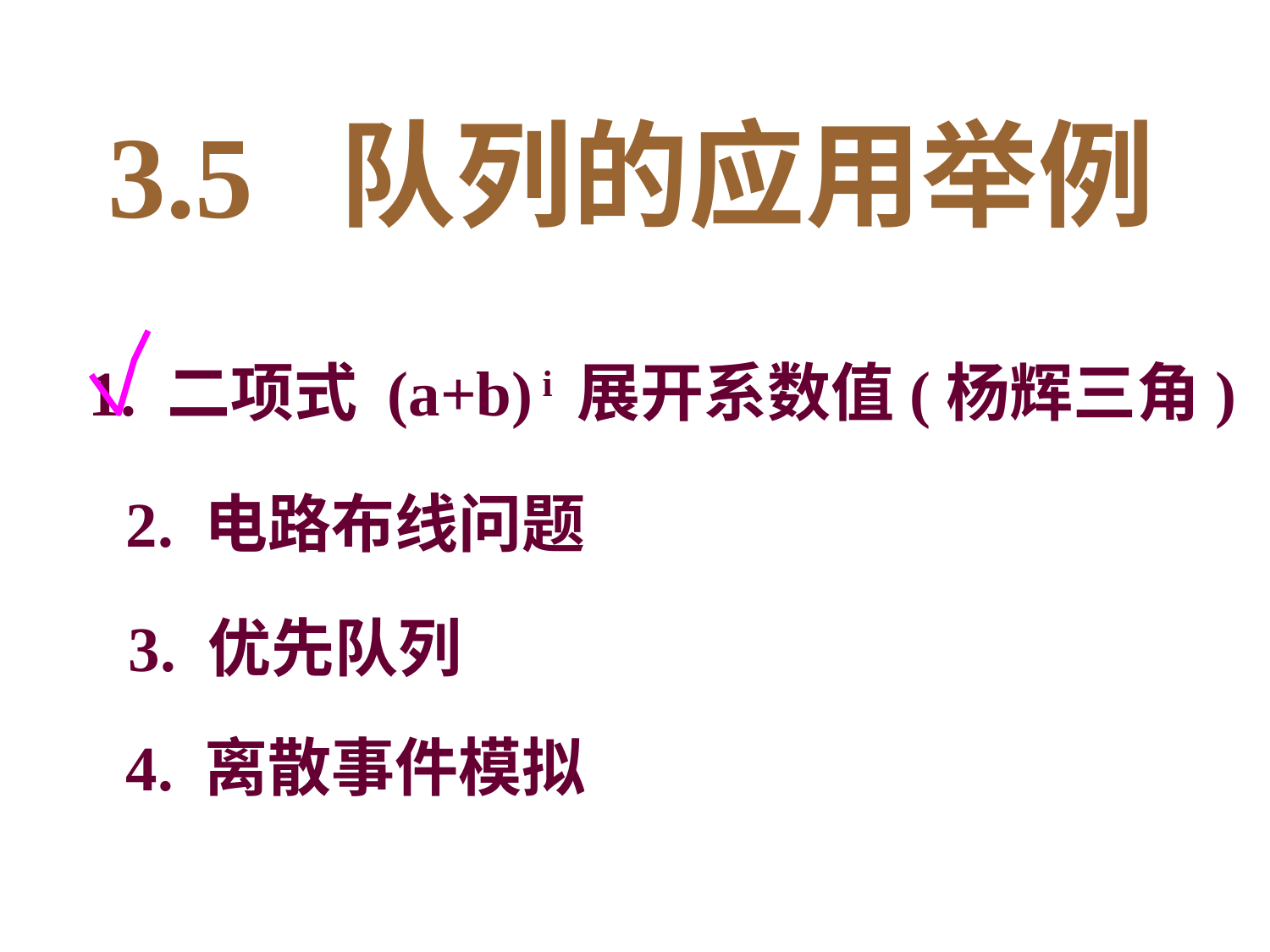

3.5  队列的应用举例

1. 二项式 (a+b) i 展开系数值(杨辉三角)
2. 电路布线问题
3. 优先队列
4. 离散事件模拟